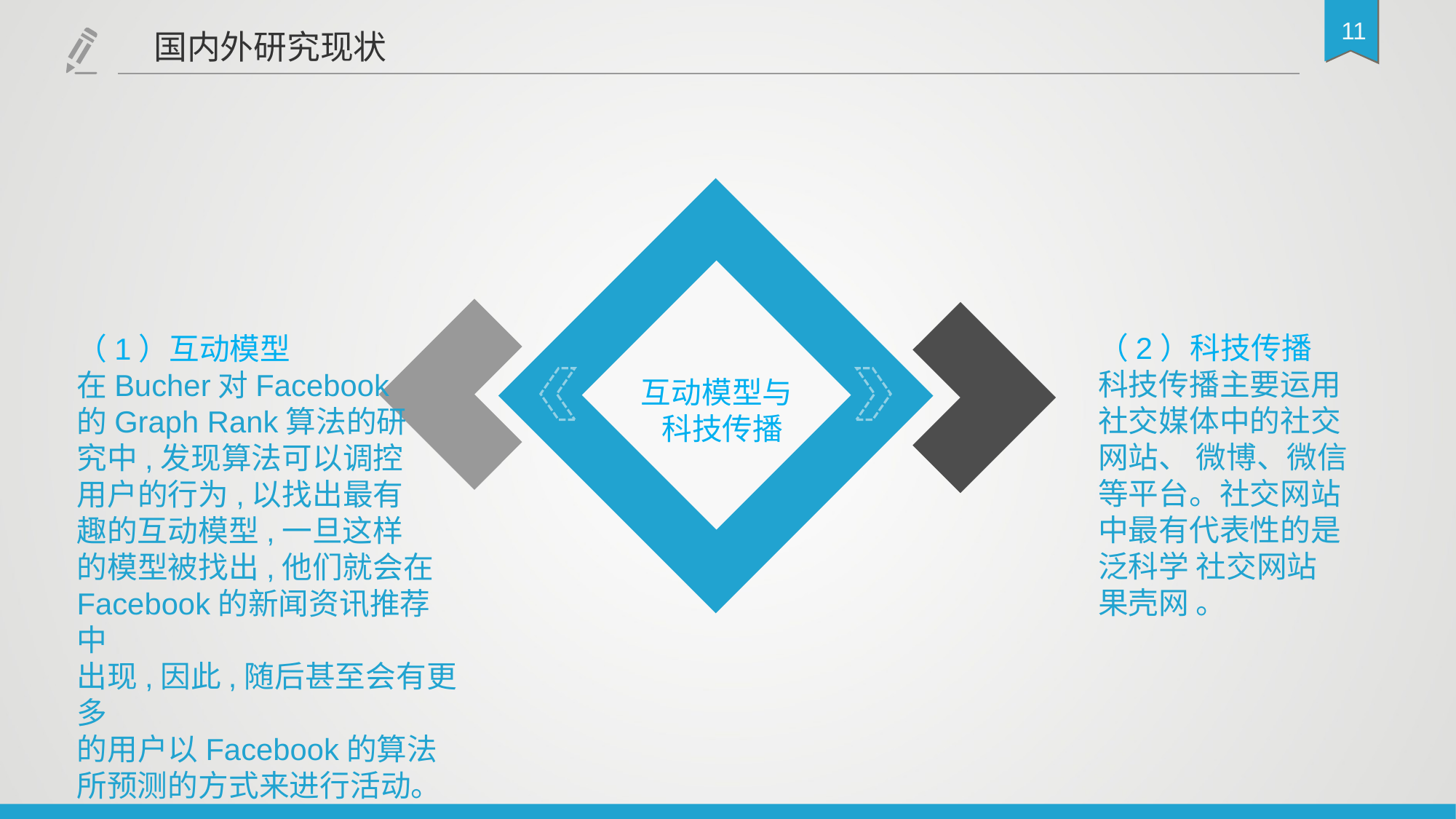

国内外研究现状

（2）科技传播
科技传播主要运用
社交媒体中的社交
网站、 微博、微信
等平台。社交网站
中最有代表性的是
泛科学 社交网站
果壳网 。
（1）互动模型
在Bucher对Facebook
的Graph Rank算法的研
究中,发现算法可以调控
用户的行为,以找出最有
趣的互动模型,一旦这样
的模型被找出,他们就会在
Facebook的新闻资讯推荐中
出现,因此,随后甚至会有更多
的用户以Facebook的算法所预测的方式来进行活动。

互动模型与
  科技传播